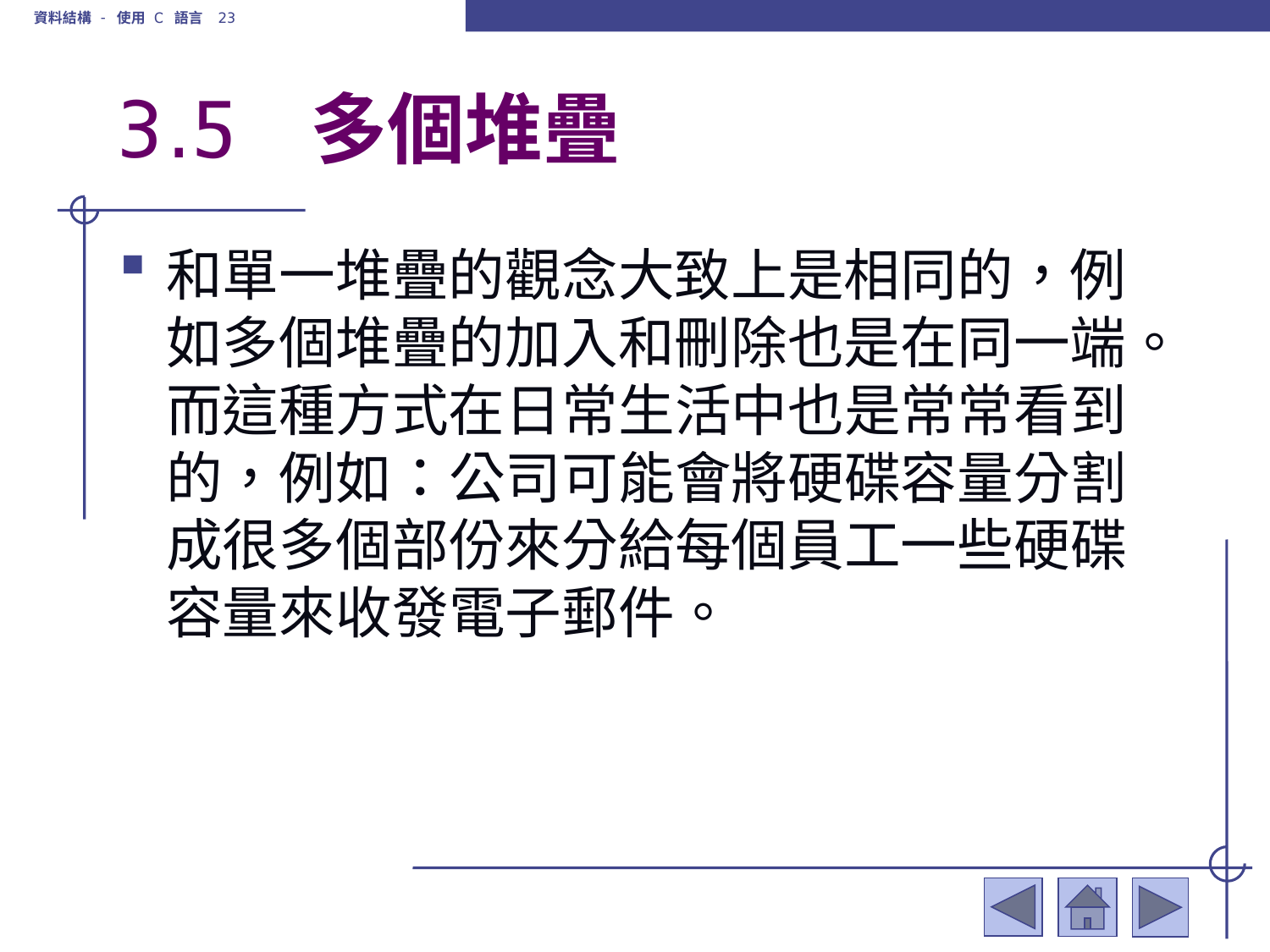

資料結構 - 使用 C 語言   23
# 3.5	  多個堆疊
和單一堆疊的觀念大致上是相同的，例如多個堆疊的加入和刪除也是在同一端。而這種方式在日常生活中也是常常看到的，例如：公司可能會將硬碟容量分割成很多個部份來分給每個員工一些硬碟容量來收發電子郵件。